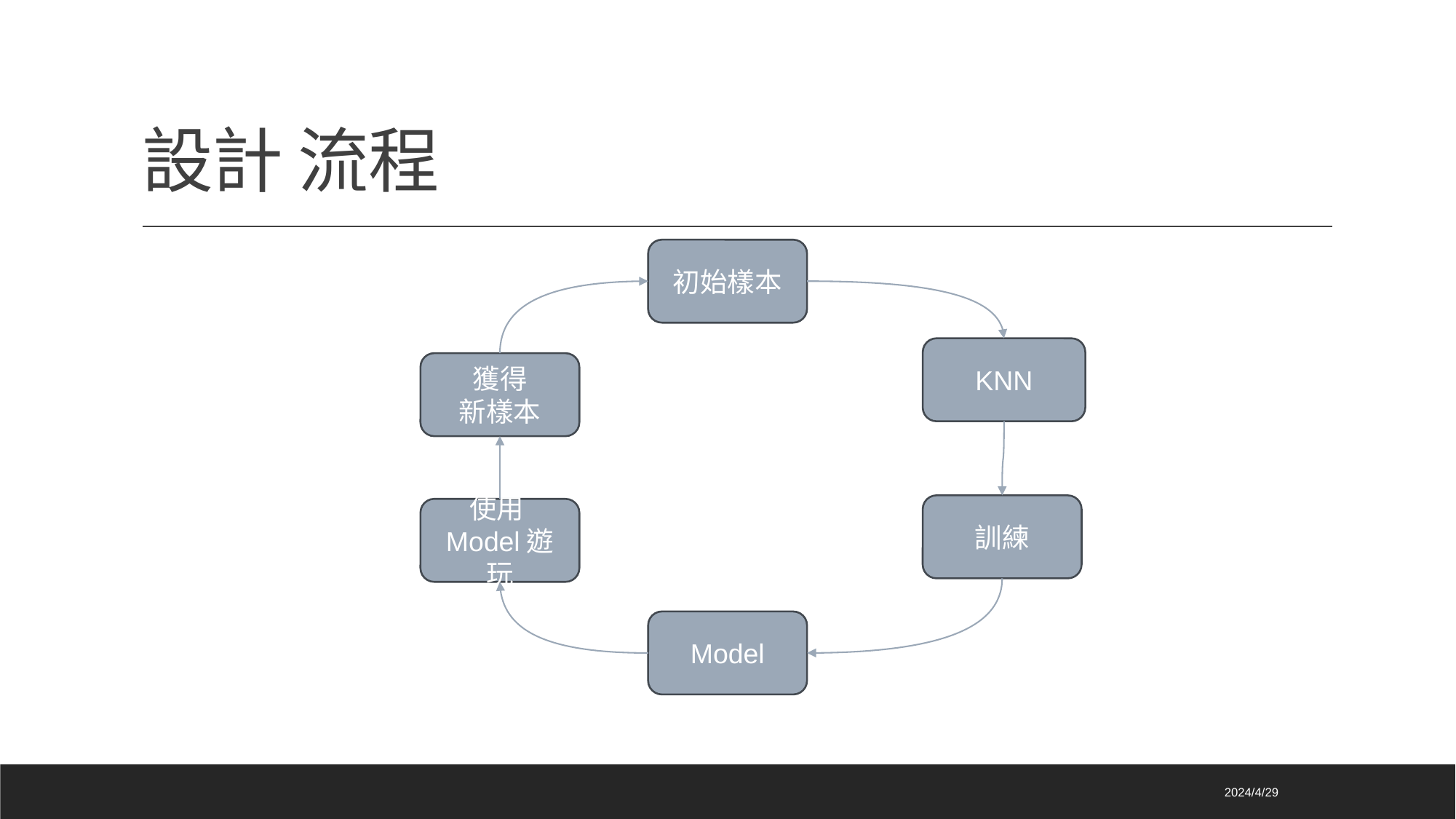

# 設計 流程
初始樣本
KNN
獲得
新樣本
訓練
使用Model遊玩
Model
2024/4/29